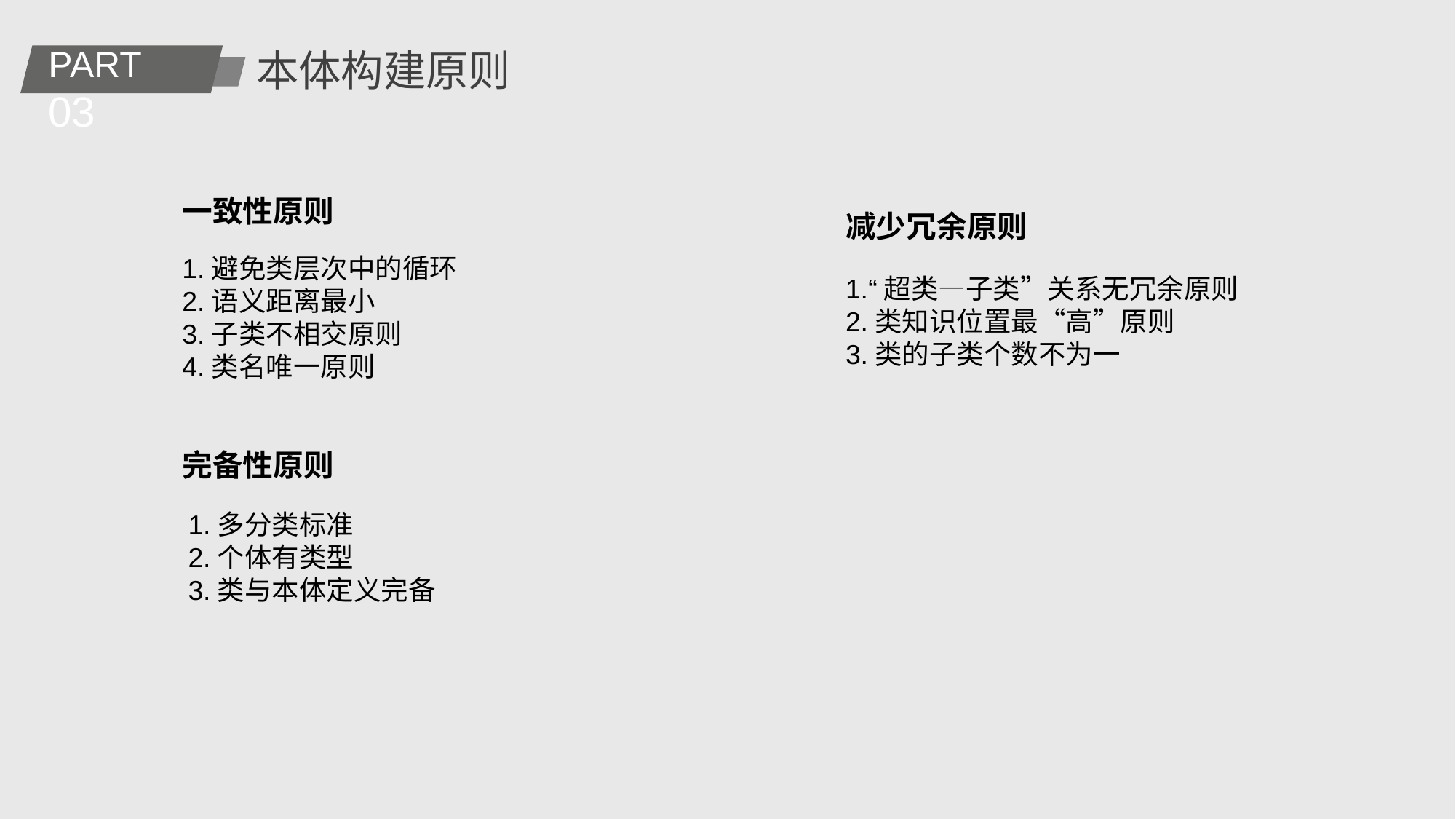

PART 03
本体构建原则

一致性原则
减少冗余原则
1.避免类层次中的循环
2.语义距离最小
3.子类不相交原则
4.类名唯一原则

1.“超类—子类”关系无冗余原则
2.类知识位置最“高”原则
3.类的子类个数不为一
完备性原则
1.多分类标准
2.个体有类型
3.类与本体定义完备